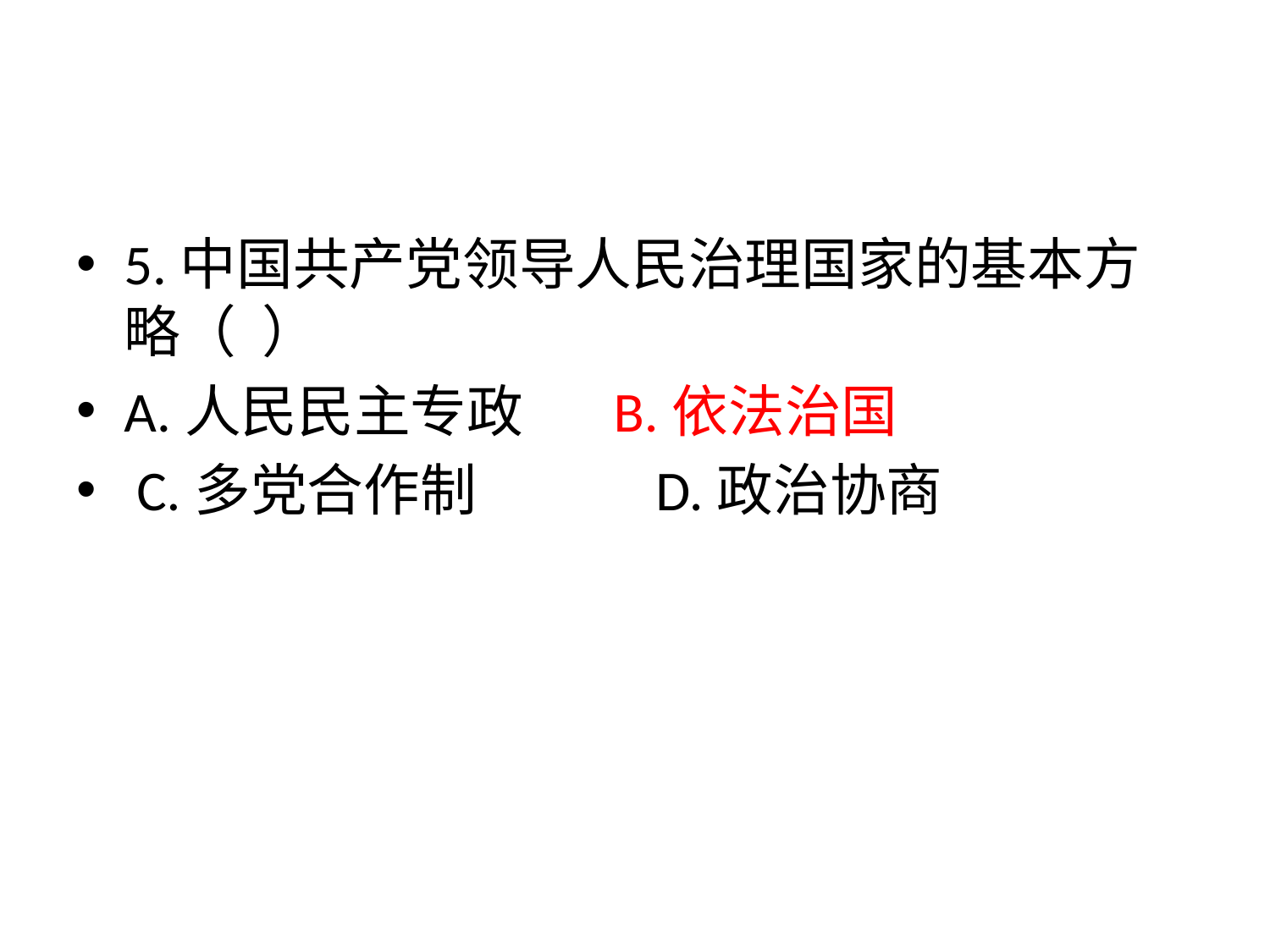

#
5.中国共产党领导人民治理国家的基本方略（  ）
A.人民民主专政      B.依法治国
 C.多党合作制             D.政治协商